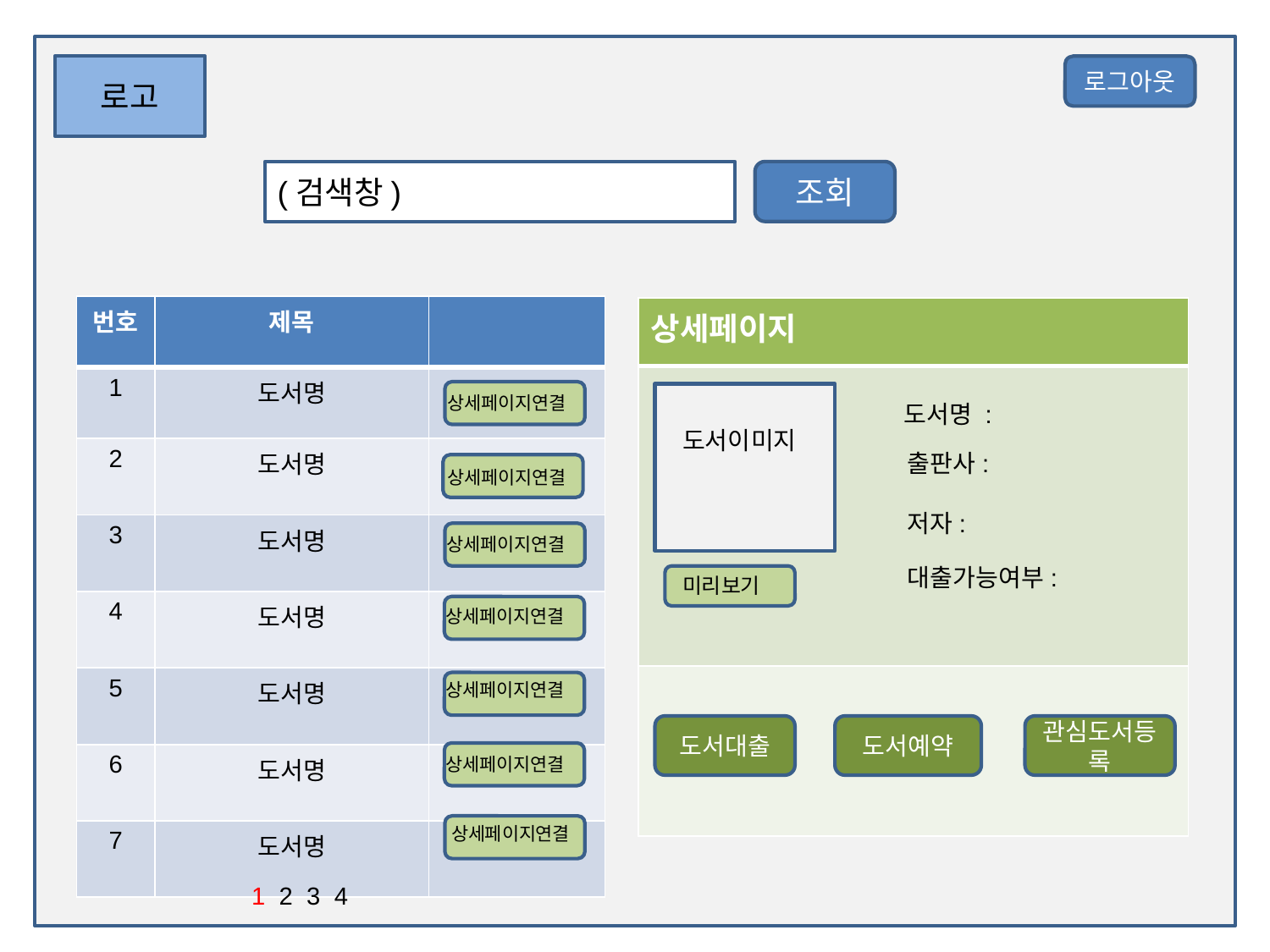

로고
로그아웃
(검색창)
조회
| 번호 | 제목 |  |
| --- | --- | --- |
| 1 | 도서명 |  |
| 2 | 도서명 |  |
| 3 | 도서명 |  |
| 4 | 도서명 |  |
| 5 | 도서명 |  |
| 6 | 도서명 |  |
| 7 | 도서명 |  |
| 상세페이지 |
| --- |
|  |
|  |

도서명 :
상세페이지연결
도서이미지
출판사:

상세페이지연결
저자:

상세페이지연결
대출가능여부:

미리보기

상세페이지연결
상세페이지연결

도서예약
도서대출
관심도서등록

상세페이지연결
상세페이지연결

1  2  3  4